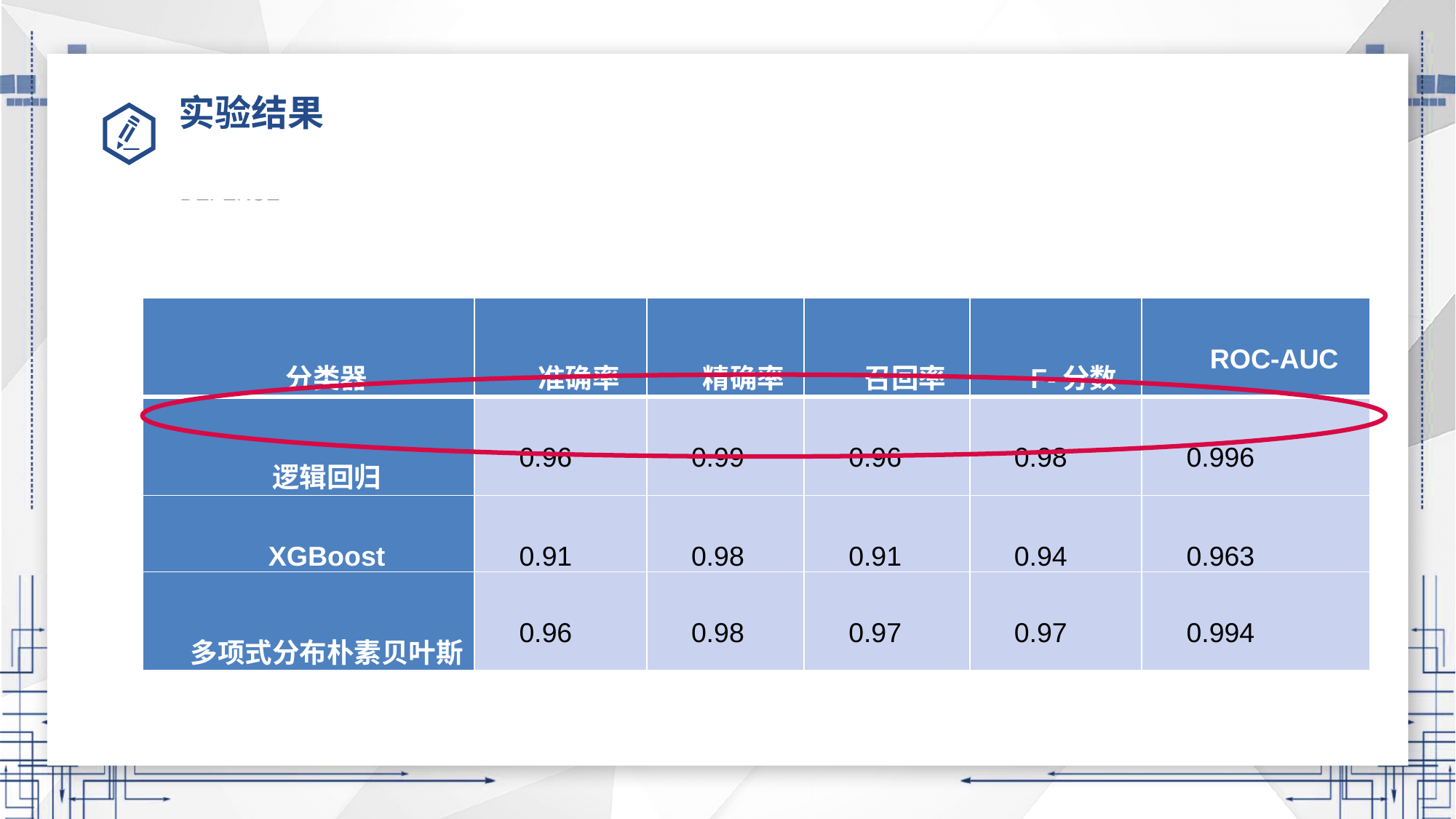

# 实验结果

| 分类器 | 准确率 | 精确率 | 召回率 | F-分数 | ROC-AUC |
| --- | --- | --- | --- | --- | --- |
| 逻辑回归 | 0.96 | 0.99 | 0.96 | 0.98 | 0.996 |
| XGBoost | 0.91 | 0.98 | 0.91 | 0.94 | 0.963 |
| 多项式分布朴素贝叶斯 | 0.96 | 0.98 | 0.97 | 0.97 | 0.994 |